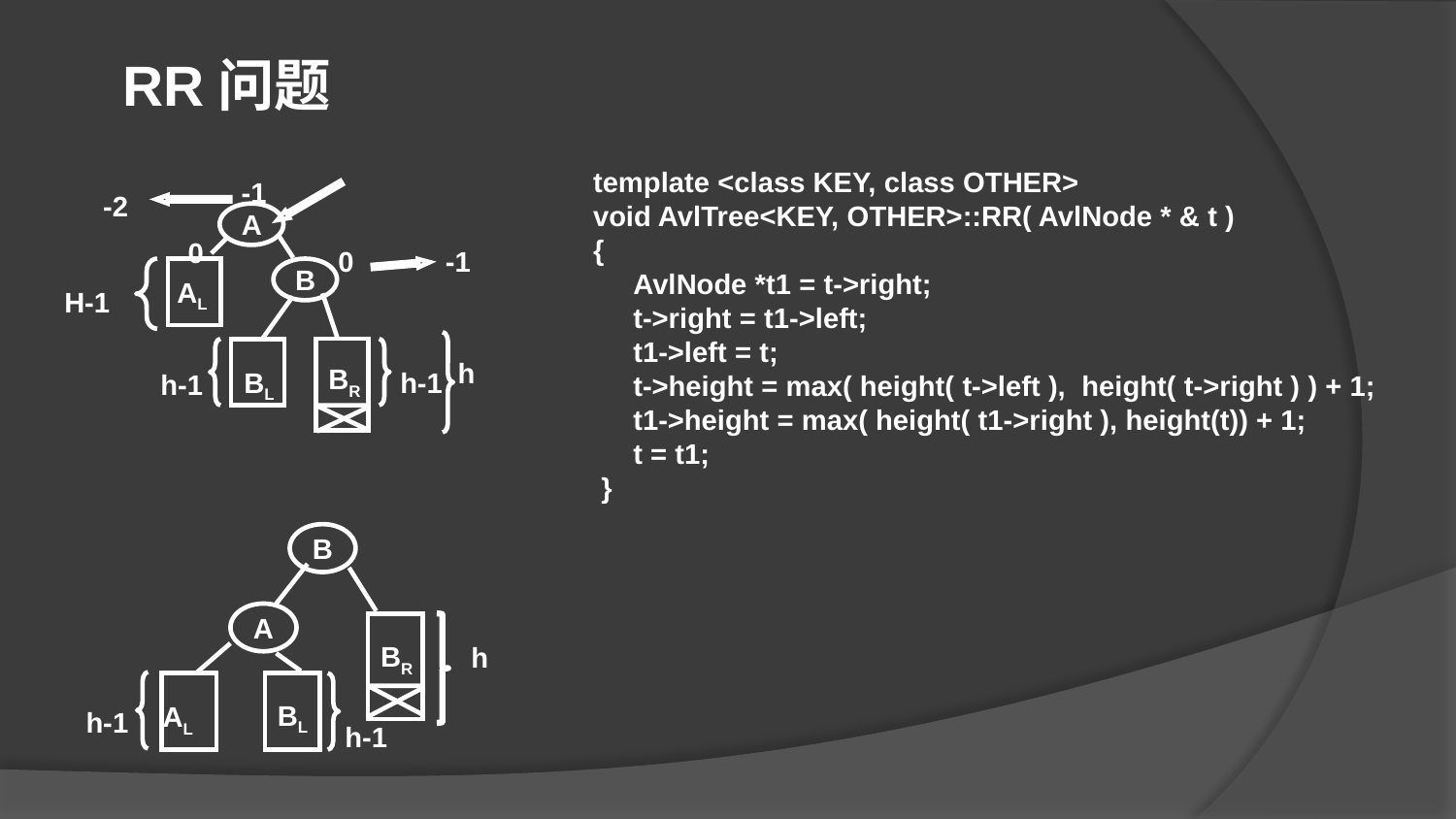

RR问题
template <class KEY, class OTHER>
void AvlTree<KEY, OTHER>::RR( AvlNode * & t )
{
     AvlNode *t1 = t->right;
     t->right = t1->left;
     t1->left = t;
     t->height = max( height( t->left ),  height( t->right ) ) + 1;
     t1->height = max( height( t1->right ), height(t)) + 1;
     t = t1;
 }
-1
-2

A
0

B
AL
H-1

h
BR
BL
h-1
h-1

0
-1

B

A

BR

h

BL
AL
h-1
h-1